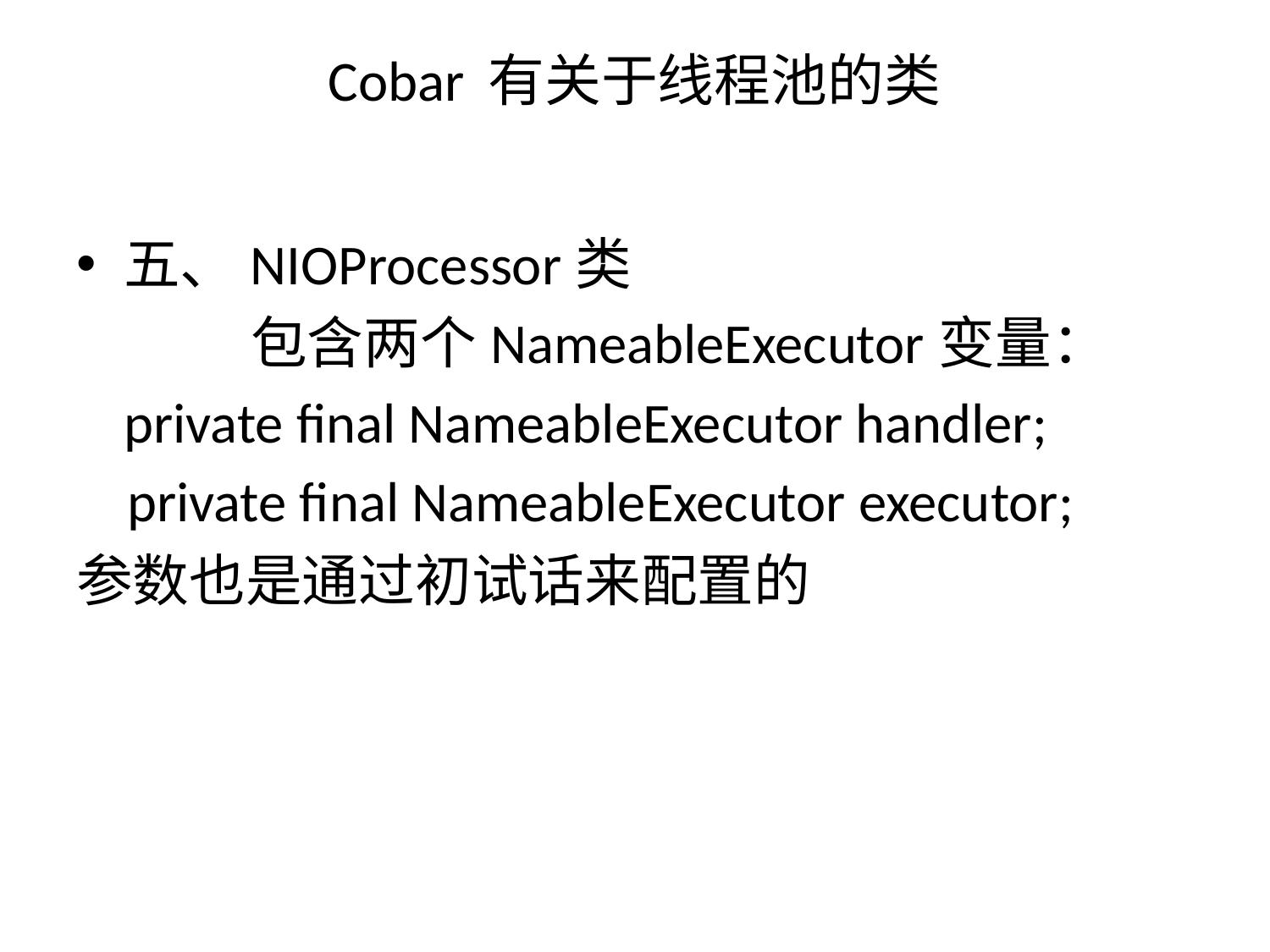

# Cobar 有关于线程池的类
五、NIOProcessor类
  		包含两个NameableExecutor变量：
	private final NameableExecutor handler;
    private final NameableExecutor executor;
参数也是通过初试话来配置的